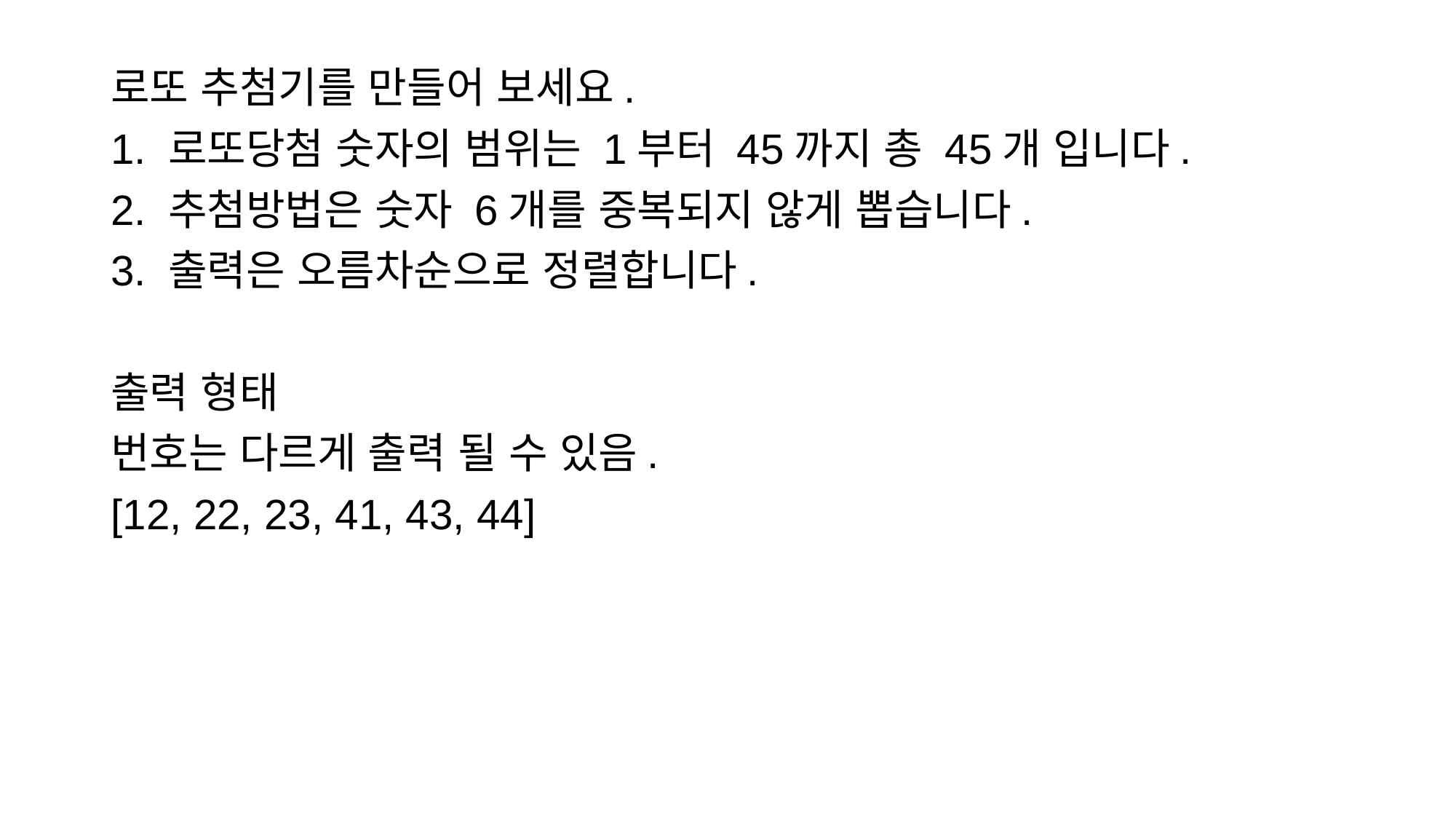

로또 추첨기를 만들어 보세요.
1. 로또당첨 숫자의 범위는 1부터 45까지 총 45개 입니다.
2. 추첨방법은 숫자 6개를 중복되지 않게 뽑습니다.
3. 출력은 오름차순으로 정렬합니다.

출력 형태
번호는 다르게 출력 될 수 있음.
[12, 22, 23, 41, 43, 44]